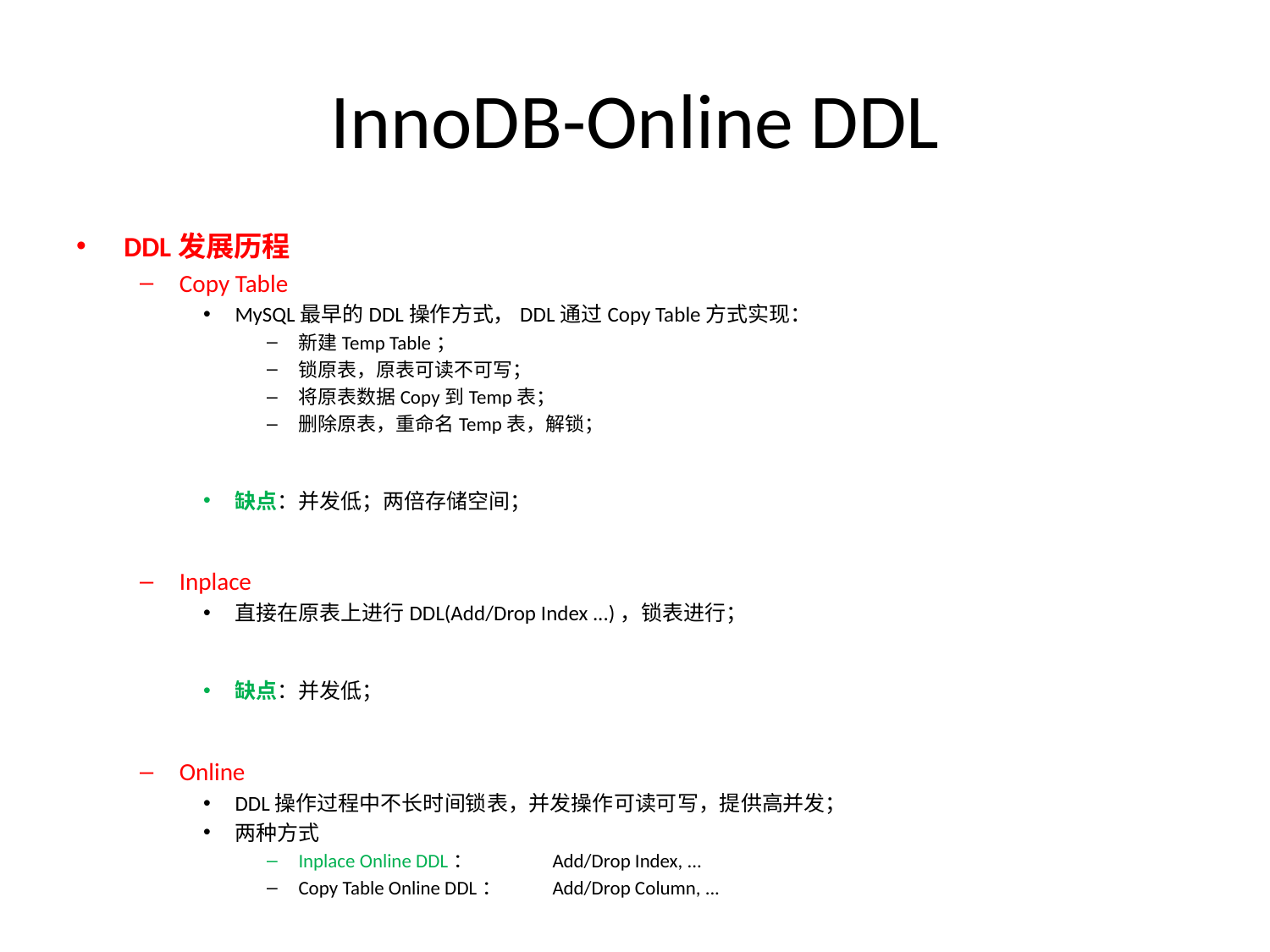

# InnoDB-Online DDL
DDL发展历程
Copy Table
MySQL最早的DDL操作方式，DDL通过Copy Table方式实现：
新建Temp Table；
锁原表，原表可读不可写；
将原表数据Copy到Temp表；
删除原表，重命名Temp表，解锁；

缺点：并发低；两倍存储空间；

Inplace
直接在原表上进行DDL(Add/Drop Index ...)，锁表进行；

缺点：并发低；

Online
DDL操作过程中不长时间锁表，并发操作可读可写，提供高并发；
两种方式
Inplace Online DDL：	Add/Drop Index, ...
Copy Table Online DDL：	Add/Drop Column, ...